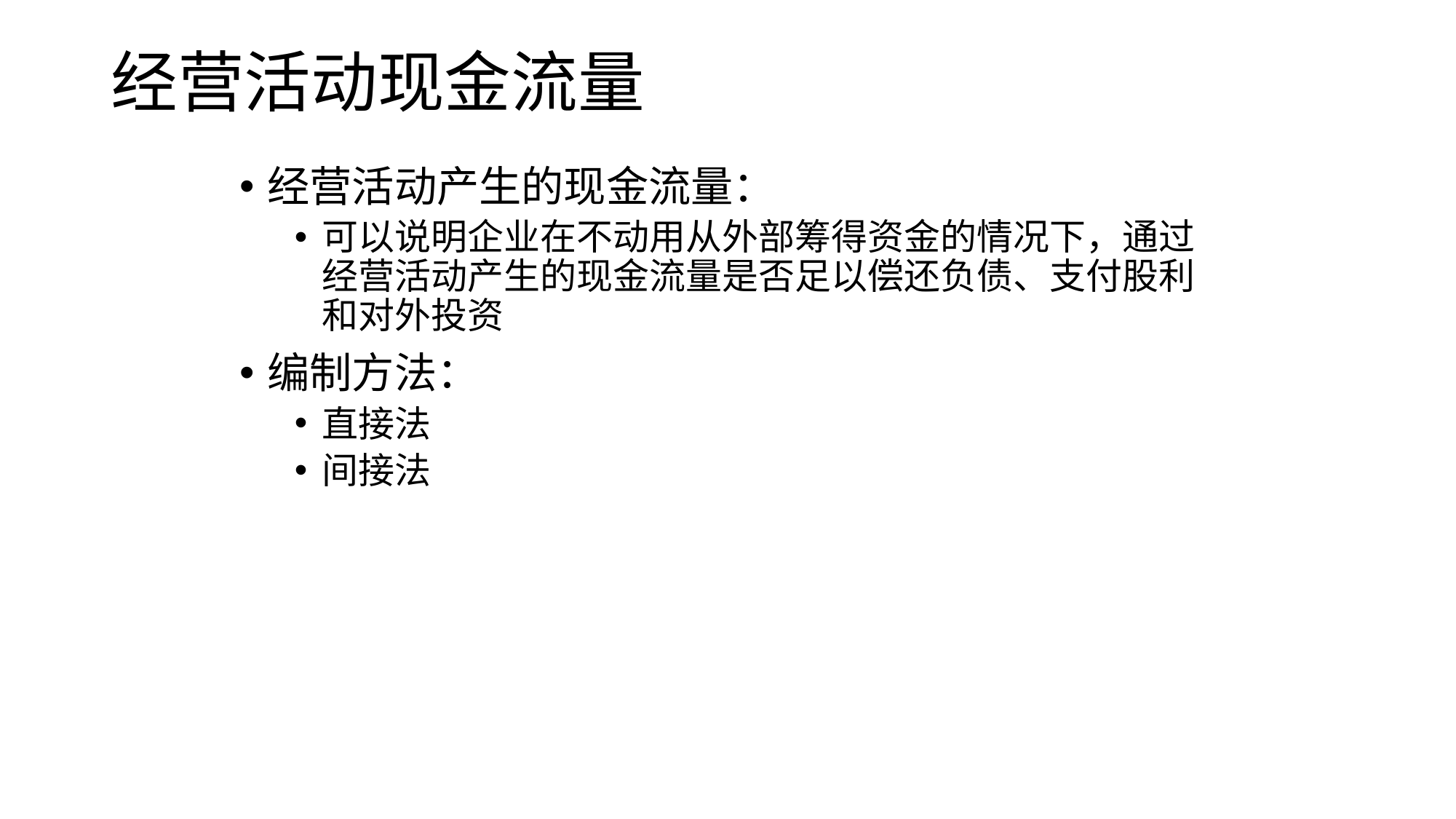

# 经营活动现金流量
经营活动产生的现金流量：
可以说明企业在不动用从外部筹得资金的情况下，通过经营活动产生的现金流量是否足以偿还负债、支付股利和对外投资
编制方法：
直接法
间接法
2023/3/30
26